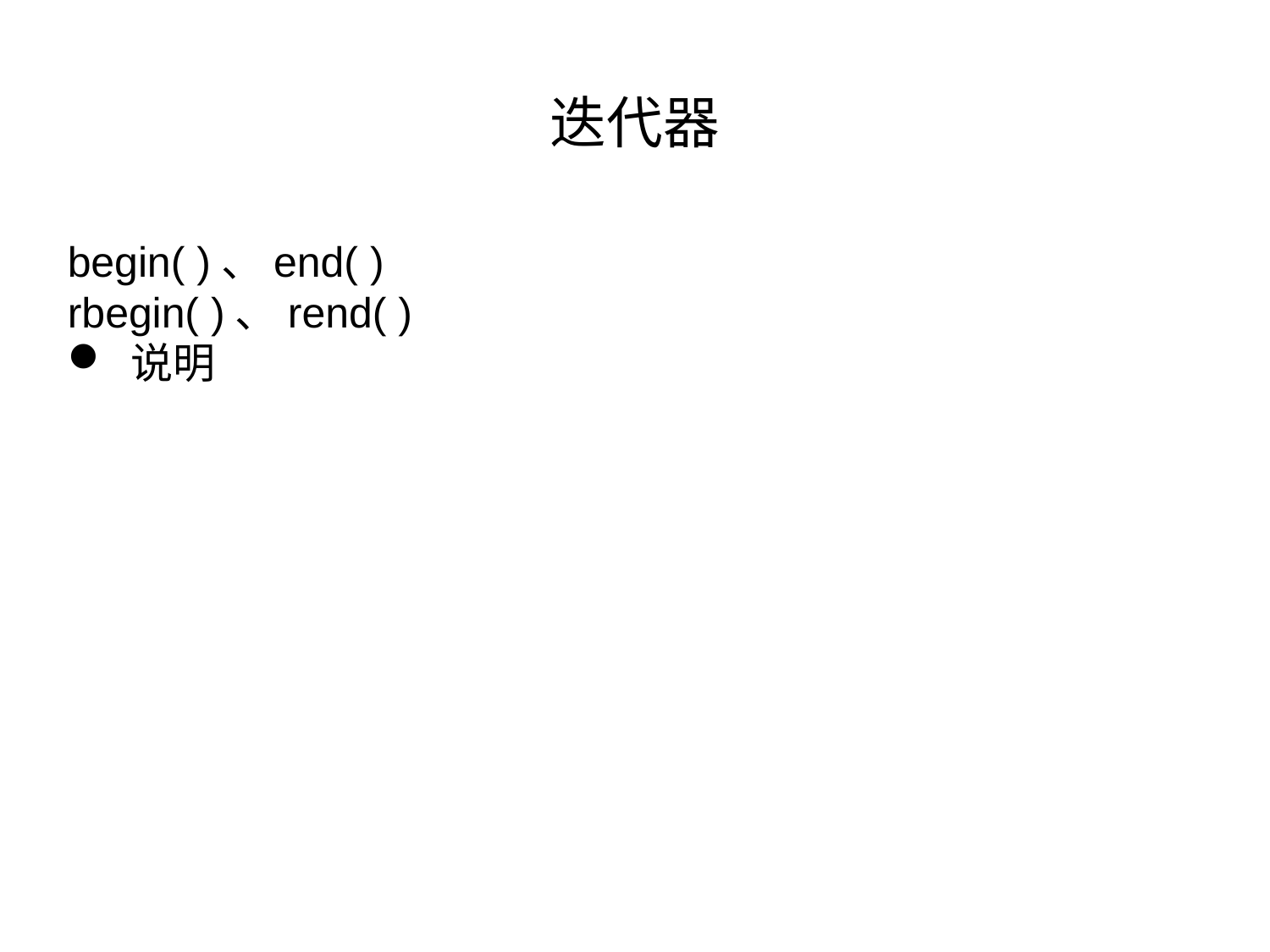

迭代器
begin( )、end( )
rbegin( )、rend( )
说明